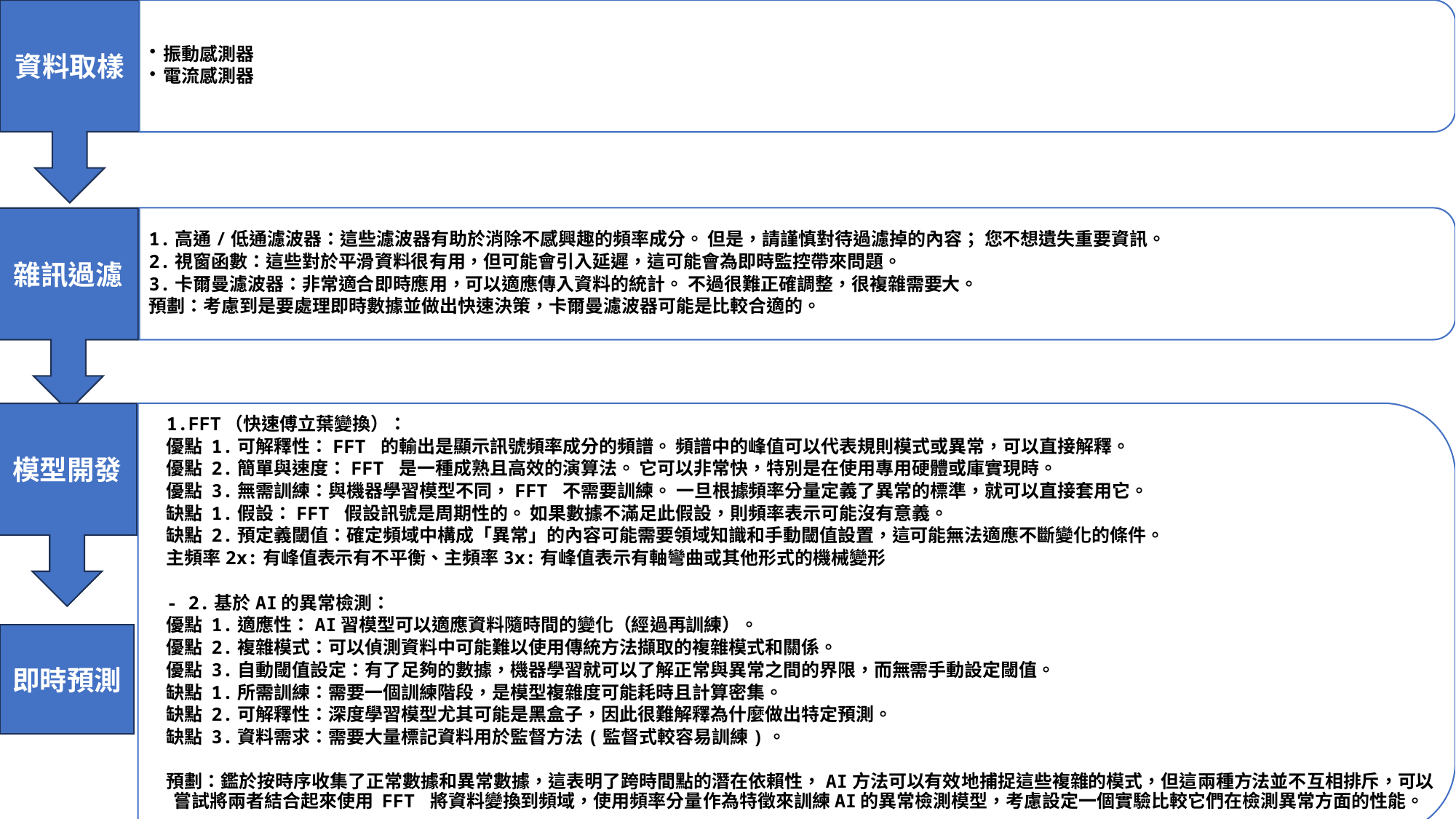

資料取樣

振動感測器
電流感測器

1.高通/低通濾波器：這些濾波器有助於消除不感興趣的頻率成分。 但是，請謹慎對待過濾掉的內容； 您不想遺失重要資訊。
2.視窗函數：這些對於平滑資料很有用，但可能會引入延遲，這可能會為即時監控帶來問題。
3.卡爾曼濾波器：非常適合即時應用，可以適應傳入資料的統計。 不過很難正確調整，很複雜需要大。
預劃：考慮到是要處理即時數據並做出快速決策，卡爾曼濾波器可能是比較合適的。
雜訊過濾

1.FFT（快速傅立葉變換）：
優點 1.可解釋性：FFT 的輸出是顯示訊號頻率成分的頻譜。 頻譜中的峰值可以代表規則模式或異常，可以直接解釋。
優點 2.簡單與速度：FFT 是一種成熟且高效的演算法。 它可以非常快，特別是在使用專用硬體或庫實現時。
優點 3.無需訓練：與機器學習模型不同，FFT 不需要訓練。 一旦根據頻率分量定義了異常的標準，就可以直接套用它。
缺點 1.假設：FFT 假設訊號是周期性的。 如果數據不滿足此假設，則頻率表示可能沒有意義。
缺點 2.預定義閾值：確定頻域中構成「異常」的內容可能需要領域知識和手動閾值設置，這可能無法適應不斷變化的條件。
主頻率2x:有峰值表示有不平衡、主頻率3x:有峰值表示有軸彎曲或其他形式的機械變形

- 2.基於AI的異常檢測：
優點 1.適應性：AI習模型可以適應資料隨時間的變化（經過再訓練）。
優點 2.複雜模式：可以偵測資料中可能難以使用傳統方法擷取的複雜模式和關係。
優點 3.自動閾值設定：有了足夠的數據，機器學習就可以了解正常與異常之間的界限，而無需手動設定閾值。
缺點 1.所需訓練：需要一個訓練階段，是模型複雜度可能耗時且計算密集。
缺點 2.可解釋性：深度學習模型尤其可能是黑盒子，因此很難解釋為什麼做出特定預測。
缺點 3.資料需求：需要大量標記資料用於監督方法(監督式較容易訓練)。

預劃：鑑於按時序收集了正常數據和異常數據，這表明了跨時間點的潛在依賴性，AI方法可以有效地捕捉這些複雜的模式，但這兩種方法並不互相排斥，可以嘗試將兩者結合起來使用 FFT 將資料變換到頻域，使用頻率分量作為特徵來訓練AI的異常檢測模型，考慮設定一個實驗比較它們在檢測異常方面的性能。

模型開發
即時預測